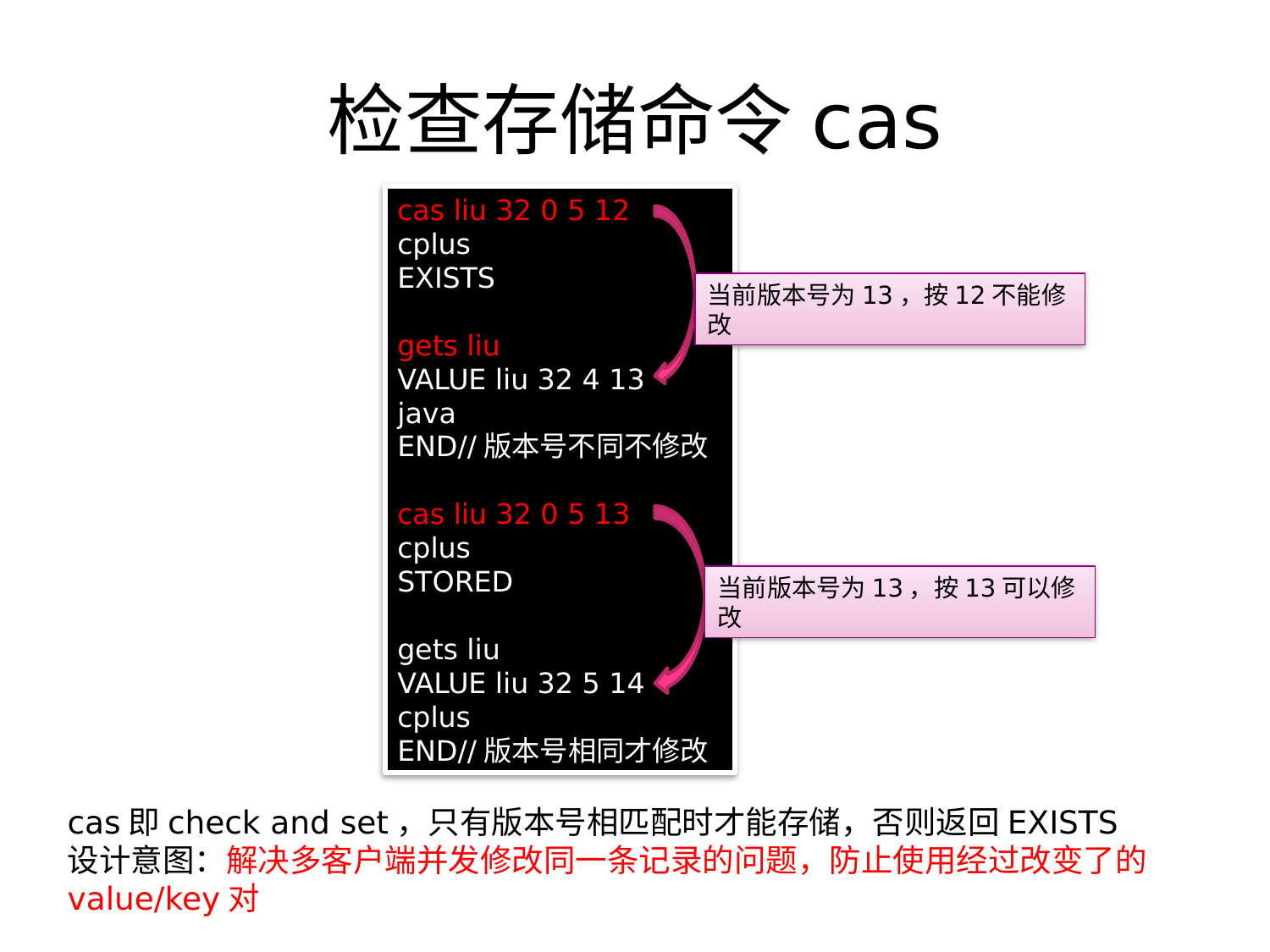

# 检查存储命令cas
cas liu 32 0 5 12
cplus
EXISTS

gets liu
VALUE liu 32 4 13
java
END//版本号不同不修改

cas liu 32 0 5 13
cplus
STORED

gets liu
VALUE liu 32 5 14
cplus
END//版本号相同才修改
当前版本号为13，按12不能修改

当前版本号为13，按13可以修改

cas即check and set，只有版本号相匹配时才能存储，否则返回EXISTS
设计意图：解决多客户端并发修改同一条记录的问题，防止使用经过改变了的value/key对